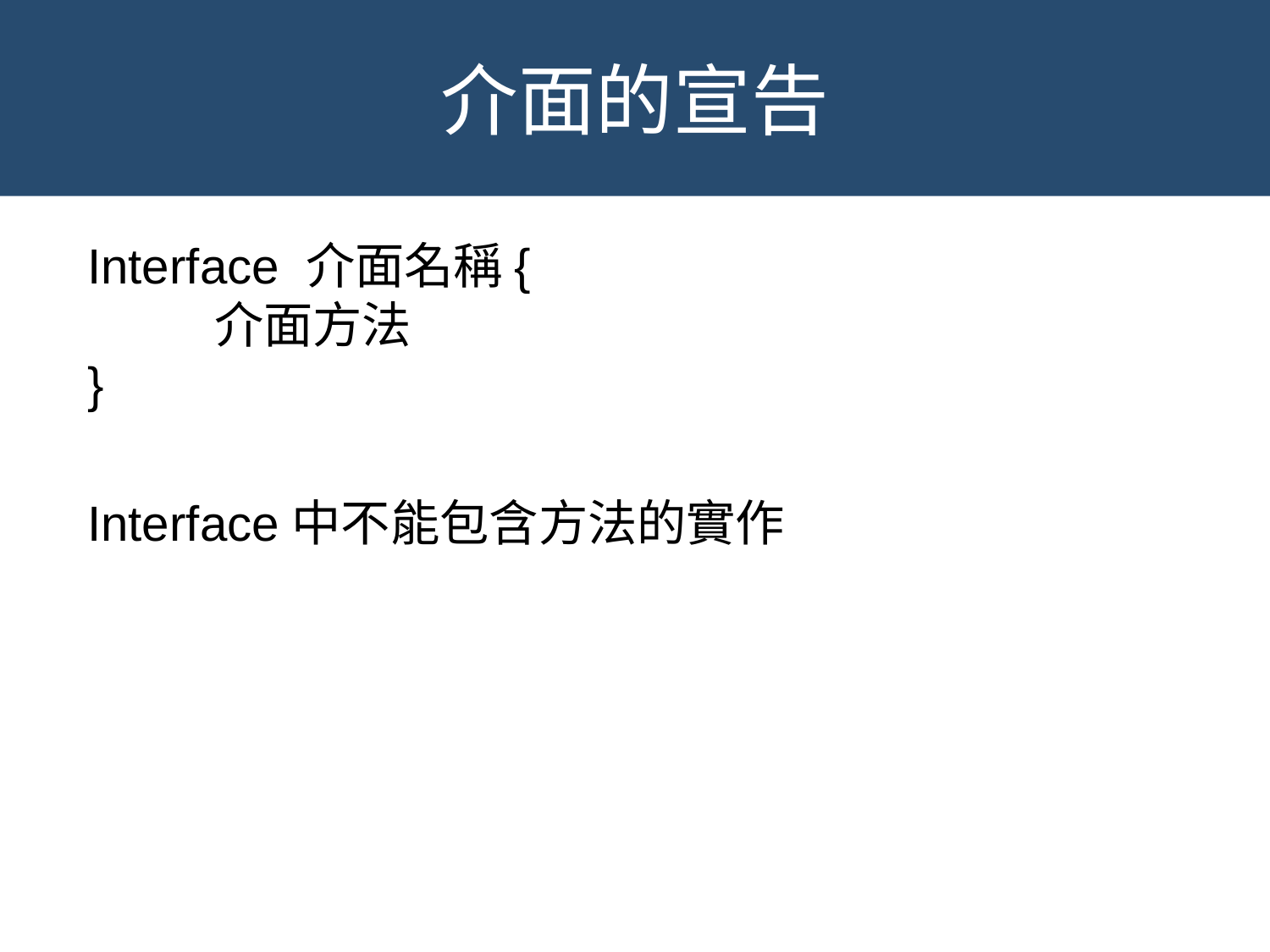

# 介面的宣告
Interface 介面名稱{
	介面方法
}

Interface中不能包含方法的實作